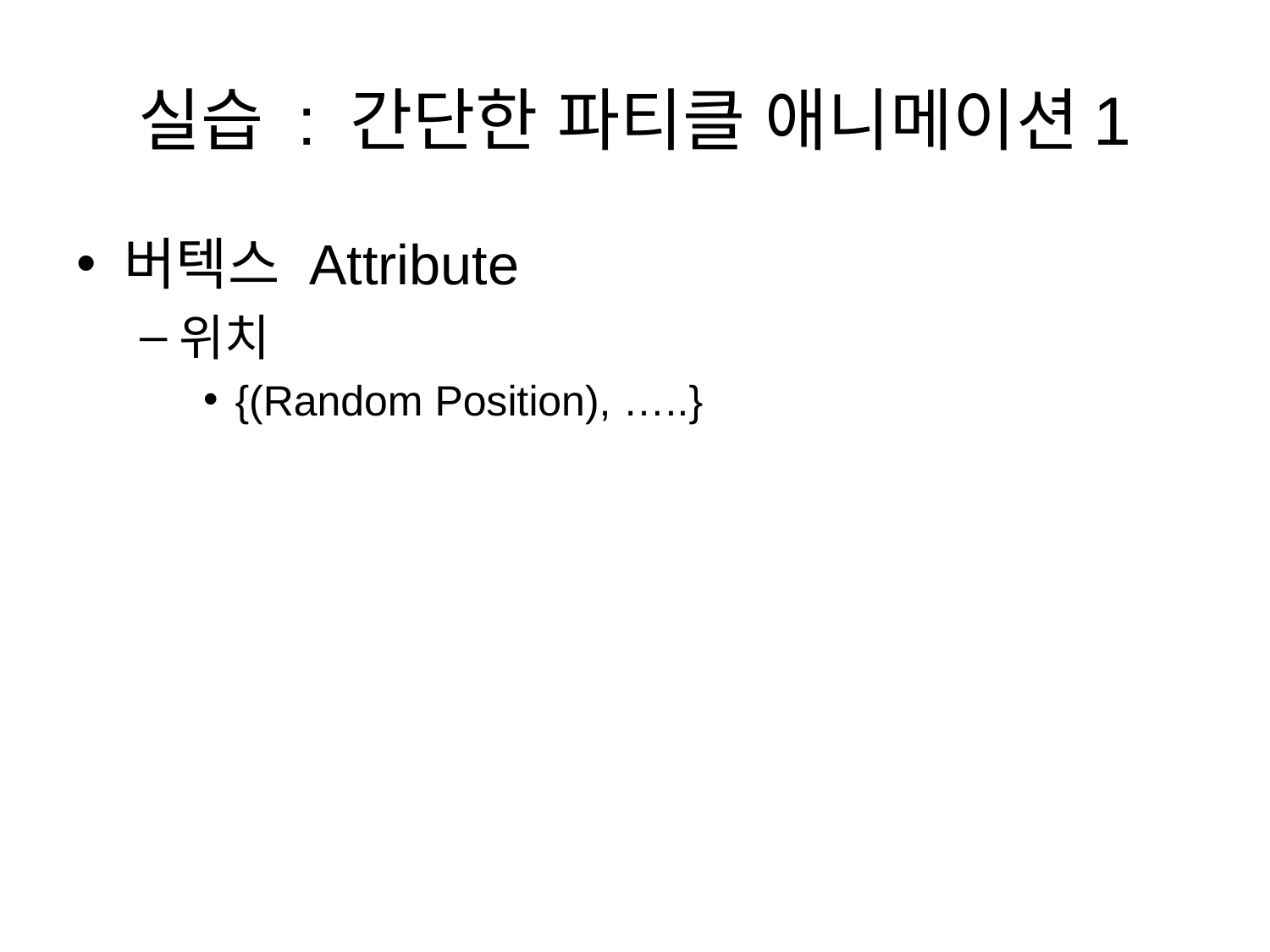

# 실습 : 간단한 파티클 애니메이션1
버텍스 Attribute
위치
{(Random Position), …..}